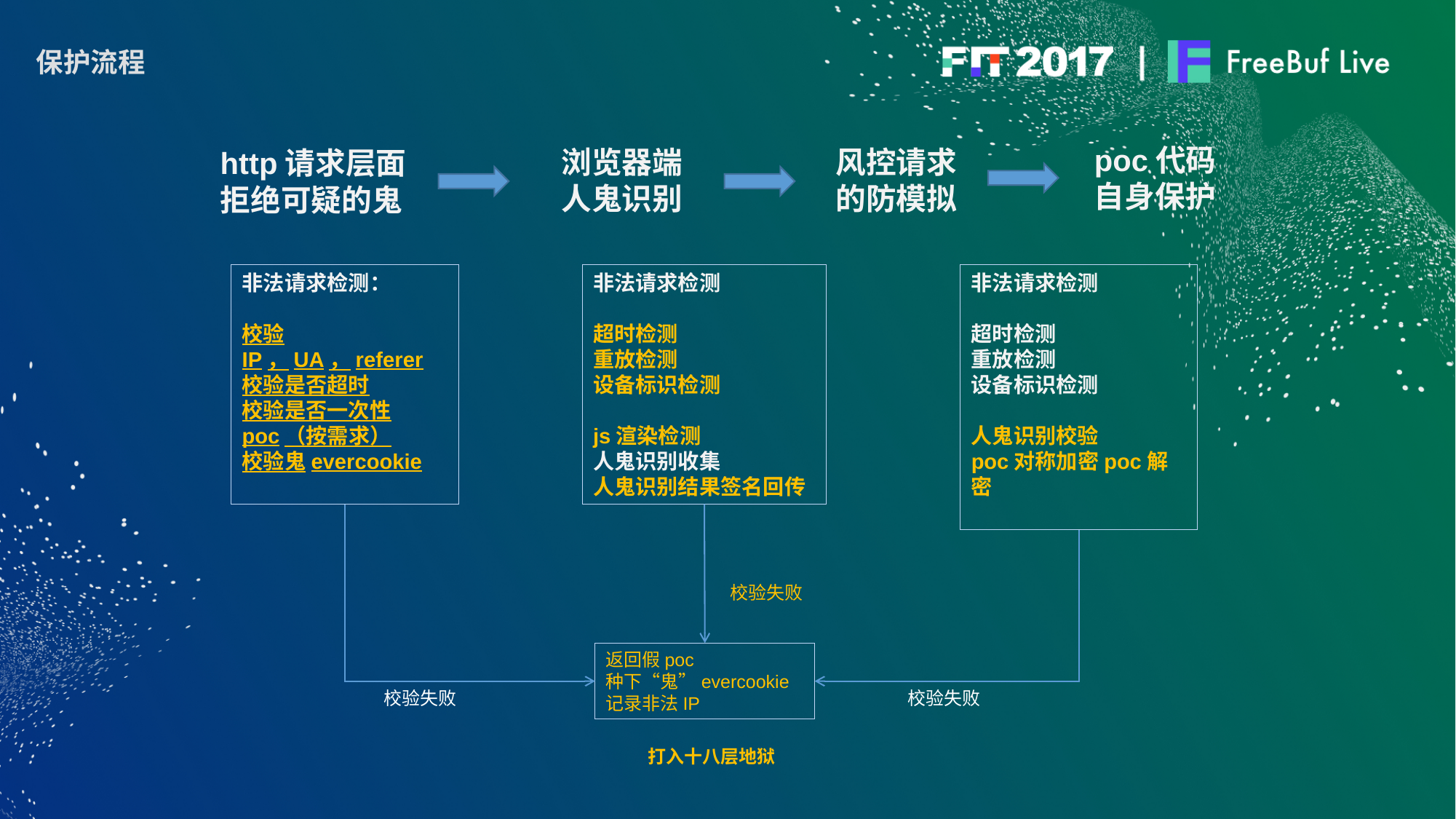

保护流程
poc代码自身保护
浏览器端
人鬼识别
风控请求的防模拟
http请求层面
拒绝可疑的鬼

非法请求检测：

校验IP，UA，referer
校验是否超时
校验是否一次性poc（按需求）
校验鬼evercookie

非法请求检测

超时检测
重放检测
设备标识检测

js渲染检测
人鬼识别收集
人鬼识别结果签名回传
非法请求检测

超时检测
重放检测
设备标识检测

人鬼识别校验
poc对称加密poc解密

校验失败
返回假poc
种下“鬼”evercookie
记录非法IP
校验失败
校验失败
打入十八层地狱